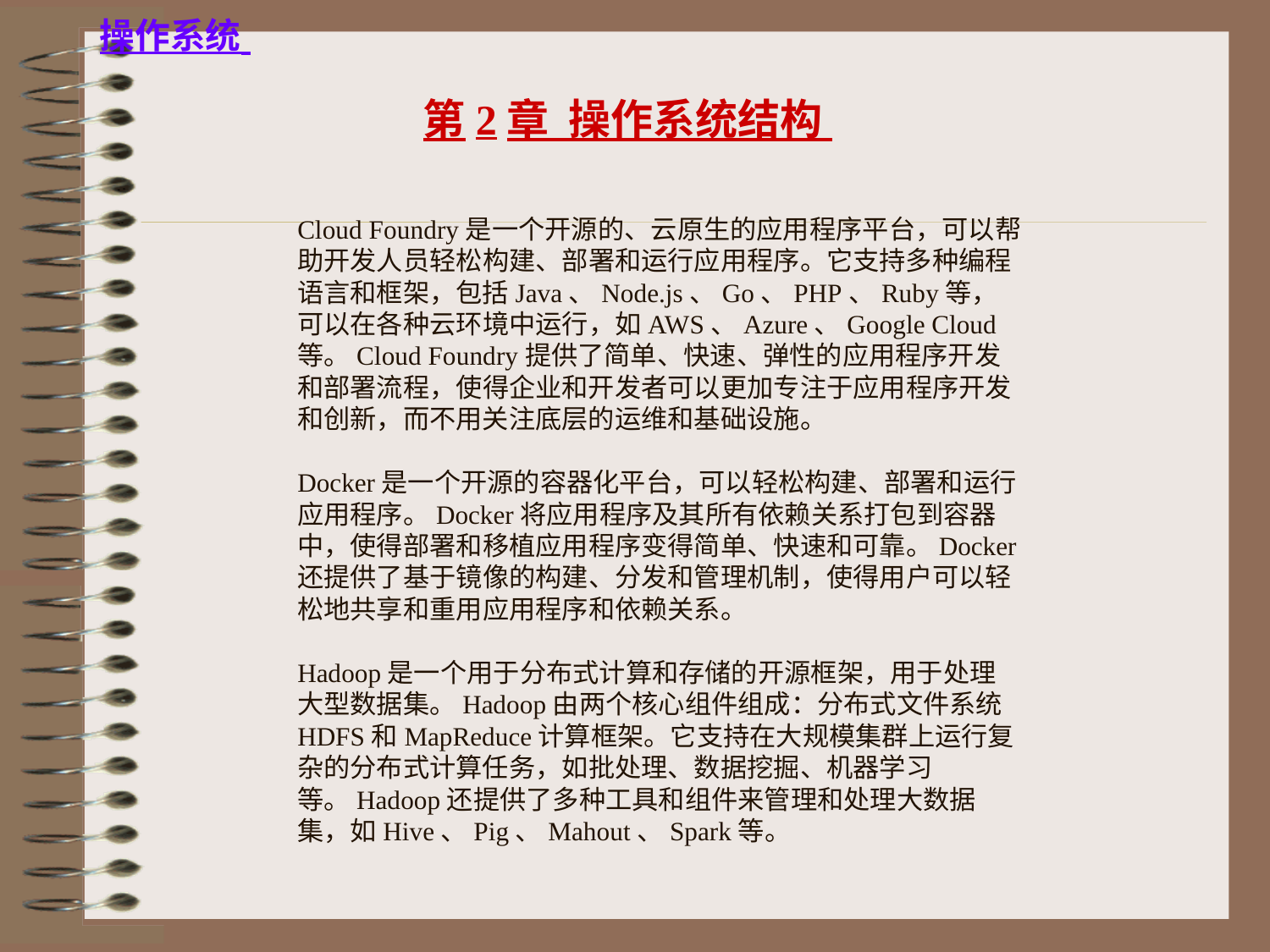

Cloud Foundry是一个开源的、云原生的应用程序平台，可以帮助开发人员轻松构建、部署和运行应用程序。它支持多种编程语言和框架，包括Java、Node.js、Go、PHP、Ruby等，可以在各种云环境中运行，如AWS、Azure、Google Cloud等。Cloud Foundry提供了简单、快速、弹性的应用程序开发和部署流程，使得企业和开发者可以更加专注于应用程序开发和创新，而不用关注底层的运维和基础设施。

Docker是一个开源的容器化平台，可以轻松构建、部署和运行应用程序。Docker将应用程序及其所有依赖关系打包到容器中，使得部署和移植应用程序变得简单、快速和可靠。Docker还提供了基于镜像的构建、分发和管理机制，使得用户可以轻松地共享和重用应用程序和依赖关系。

Hadoop是一个用于分布式计算和存储的开源框架，用于处理大型数据集。Hadoop由两个核心组件组成：分布式文件系统HDFS和MapReduce计算框架。它支持在大规模集群上运行复杂的分布式计算任务，如批处理、数据挖掘、机器学习等。Hadoop还提供了多种工具和组件来管理和处理大数据集，如Hive、Pig、Mahout、Spark等。